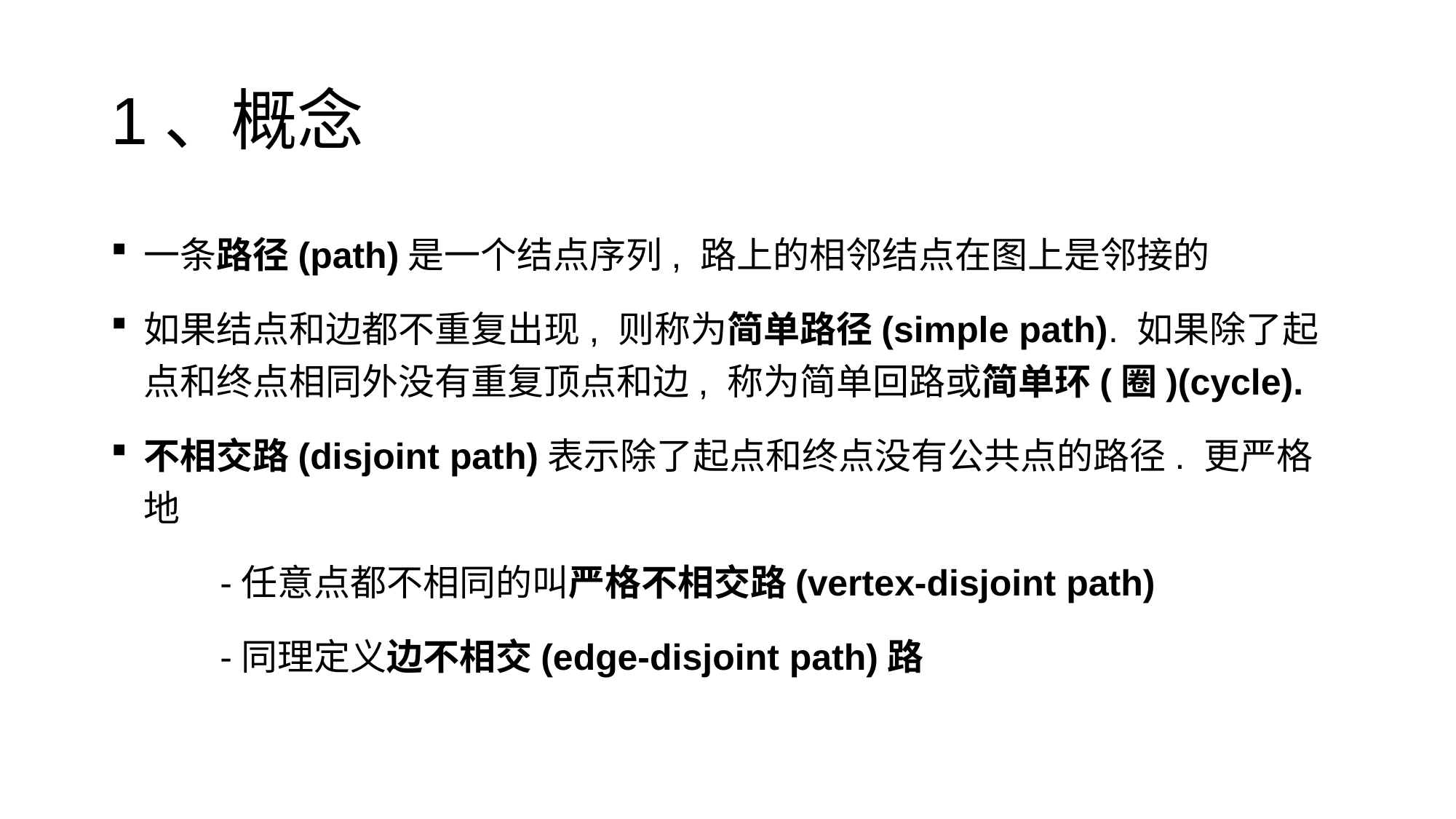

# 1、概念
一条路径(path)是一个结点序列, 路上的相邻结点在图上是邻接的
如果结点和边都不重复出现, 则称为简单路径(simple path). 如果除了起点和终点相同外没有重复顶点和边, 称为简单回路或简单环(圈)(cycle).
不相交路(disjoint path)表示除了起点和终点没有公共点的路径. 更严格地
	-任意点都不相同的叫严格不相交路(vertex-disjoint path)
	-同理定义边不相交(edge-disjoint path)路